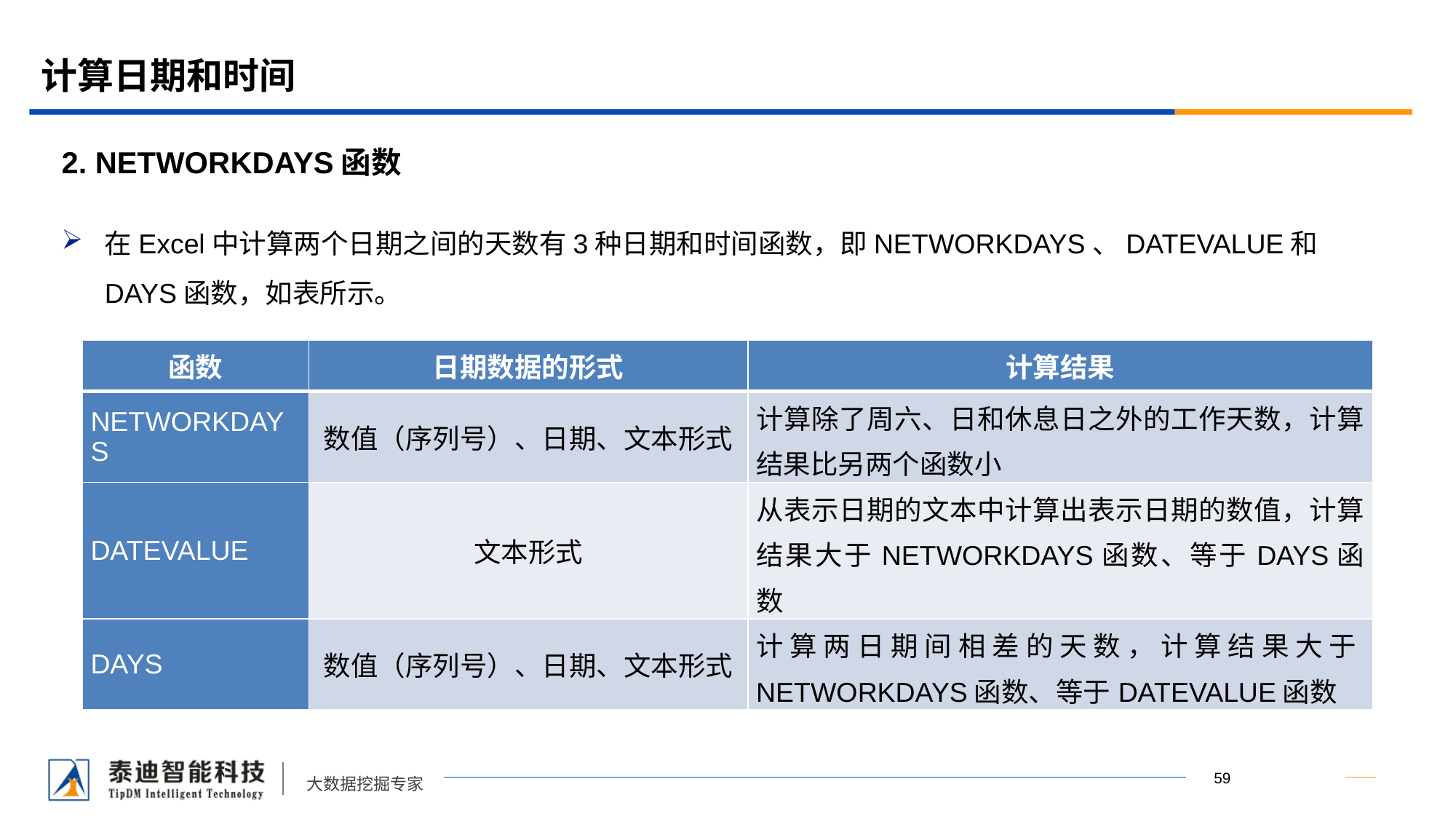

# 计算日期和时间
2. NETWORKDAYS函数
在Excel中计算两个日期之间的天数有3种日期和时间函数，即NETWORKDAYS、DATEVALUE和DAYS函数，如表所示。
| 函数 | 日期数据的形式 | 计算结果 |
| --- | --- | --- |
| NETWORKDAYS | 数值（序列号）、日期、文本形式 | 计算除了周六、日和休息日之外的工作天数，计算结果比另两个函数小 |
| DATEVALUE | 文本形式 | 从表示日期的文本中计算出表示日期的数值，计算结果大于NETWORKDAYS函数、等于DAYS函数 |
| DAYS | 数值（序列号）、日期、文本形式 | 计算两日期间相差的天数，计算结果大于NETWORKDAYS函数、等于DATEVALUE函数 |